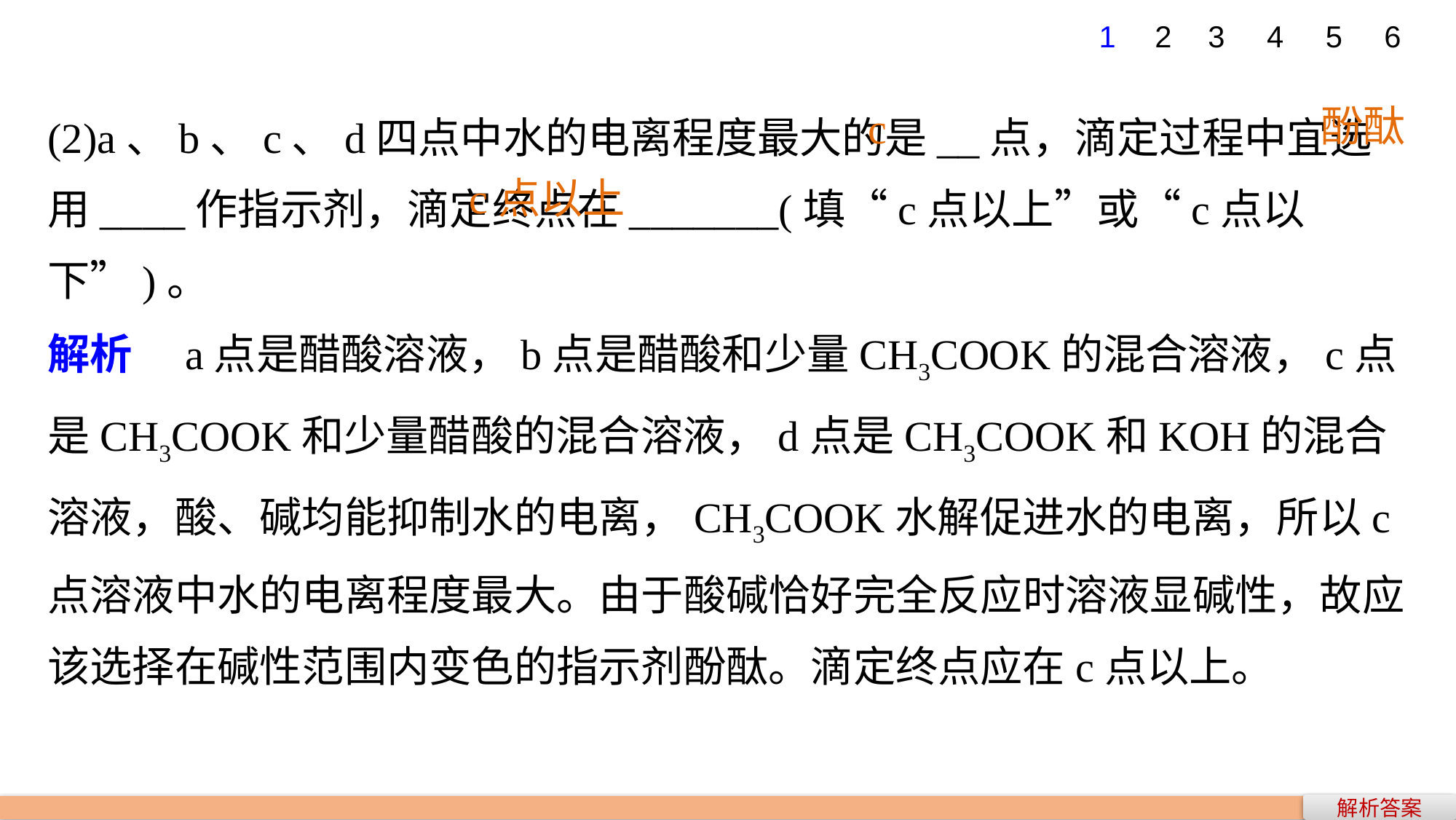

1
2
3
4
5
6
(2)a、b、c、d四点中水的电离程度最大的是__点，滴定过程中宜选用____作指示剂，滴定终点在_______(填“c点以上”或“c点以下”)。
解析　a点是醋酸溶液，b点是醋酸和少量CH3COOK的混合溶液，c点是CH3COOK和少量醋酸的混合溶液，d点是CH3COOK和KOH的混合溶液，酸、碱均能抑制水的电离，CH3COOK水解促进水的电离，所以c点溶液中水的电离程度最大。由于酸碱恰好完全反应时溶液显碱性，故应该选择在碱性范围内变色的指示剂酚酞。滴定终点应在c点以上。
酚酞
c
c点以上
解析答案